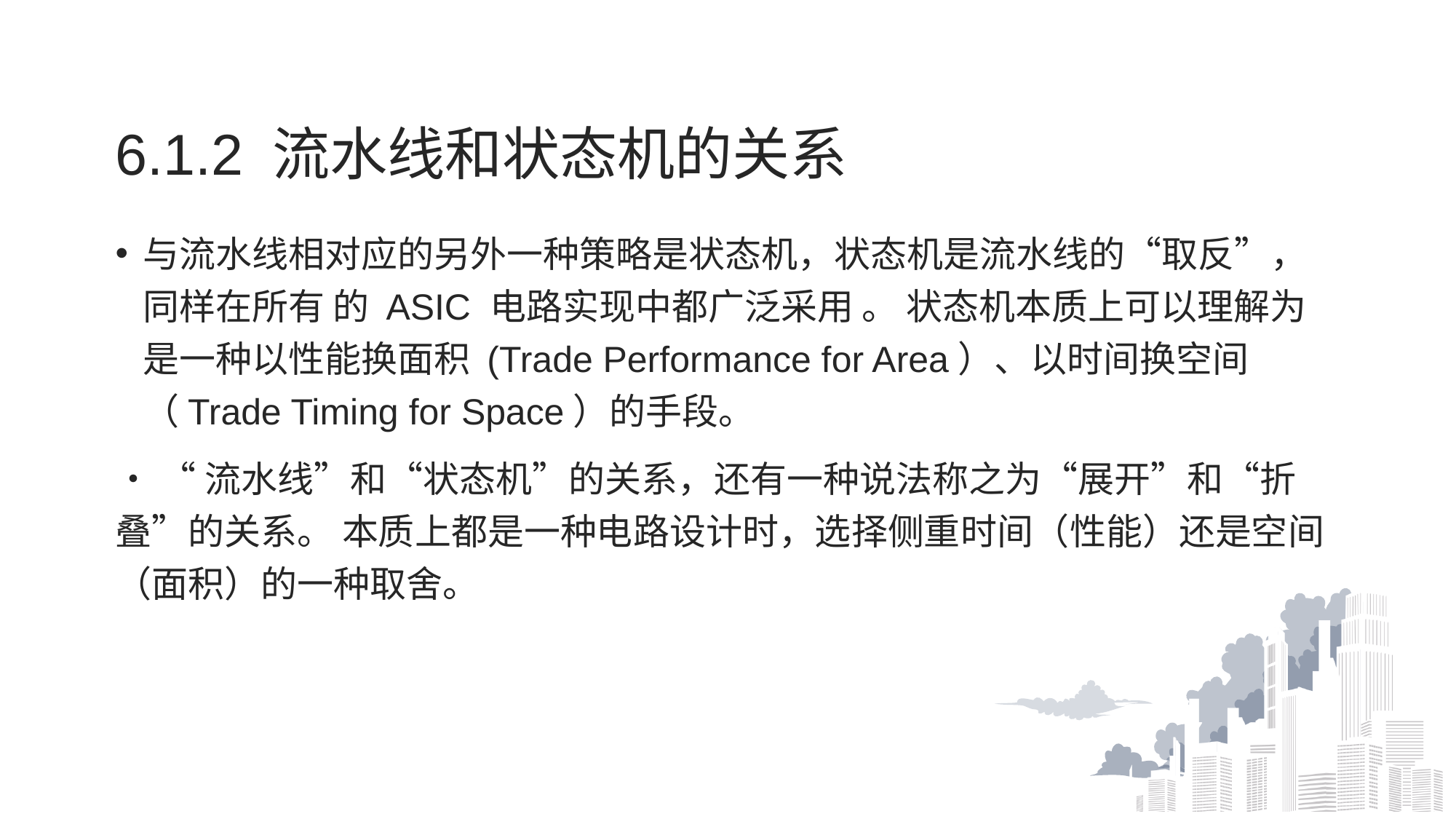

# 6.1.2 流水线和状态机的关系
与流水线相对应的另外一种策略是状态机，状态机是流水线的“取反”，同样在所有 的 ASIC 电路实现中都广泛采用 。 状态机本质上可以理解为是一种以性能换面积 (Trade Performance for Area）、以时间换空间（Trade Timing for Space）的手段。
• “流水线”和“状态机”的关系，还有一种说法称之为“展开”和“折叠”的关系。 本质上都是一种电路设计时，选择侧重时间（性能）还是空间（面积）的一种取舍。